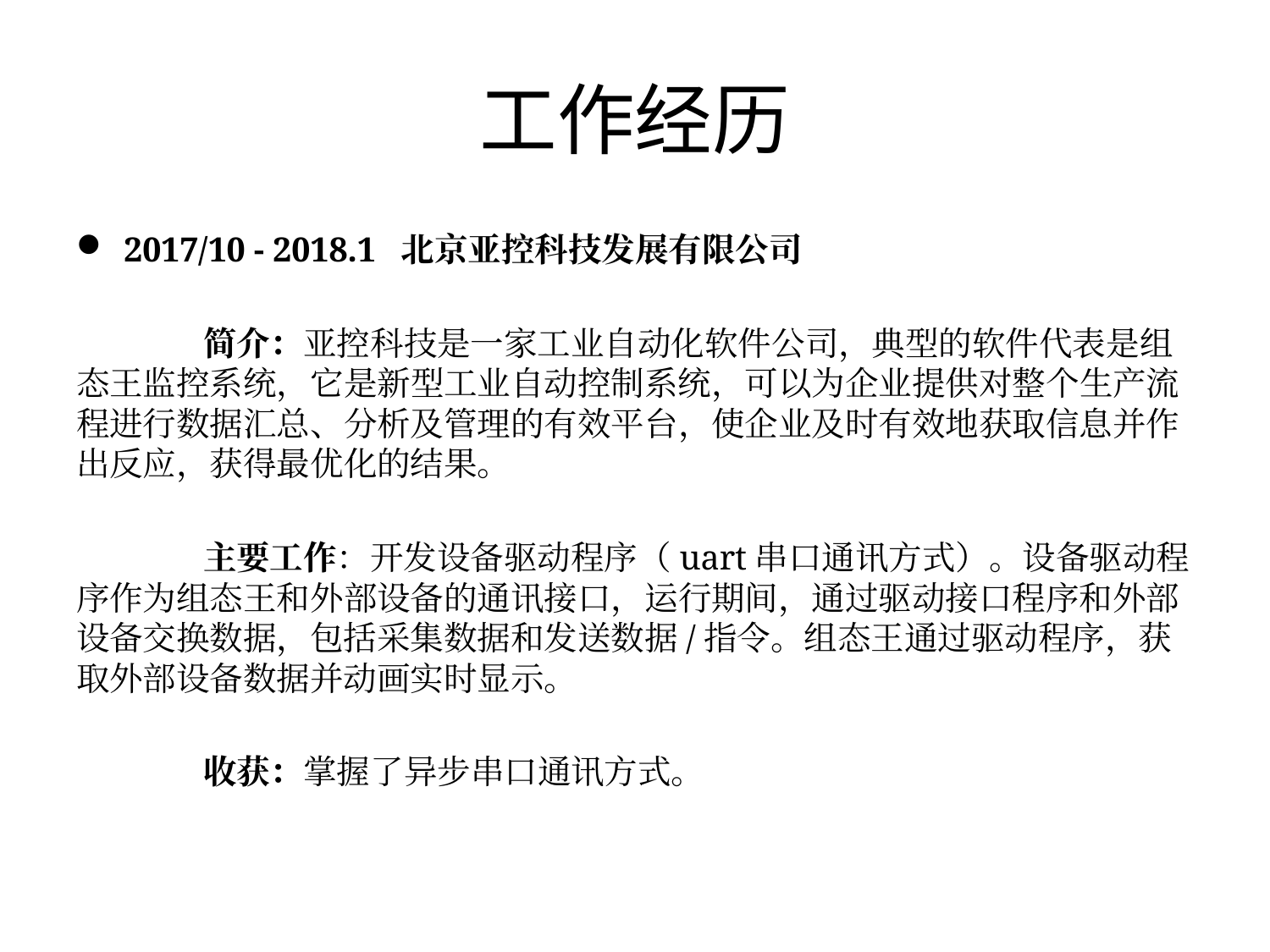

# 工作经历
2017/10 - 2018.1  北京亚控科技发展有限公司

	简介：亚控科技是一家工业自动化软件公司，典型的软件代表是组态王监控系统，它是新型工业自动控制系统，可以为企业提供对整个生产流程进行数据汇总、分析及管理的有效平台，使企业及时有效地获取信息并作出反应，获得最优化的结果。

	主要工作：开发设备驱动程序（uart串口通讯方式）。设备驱动程序作为组态王和外部设备的通讯接口，运行期间，通过驱动接口程序和外部设备交换数据，包括采集数据和发送数据/指令。组态王通过驱动程序，获取外部设备数据并动画实时显示。

	收获：掌握了异步串口通讯方式。